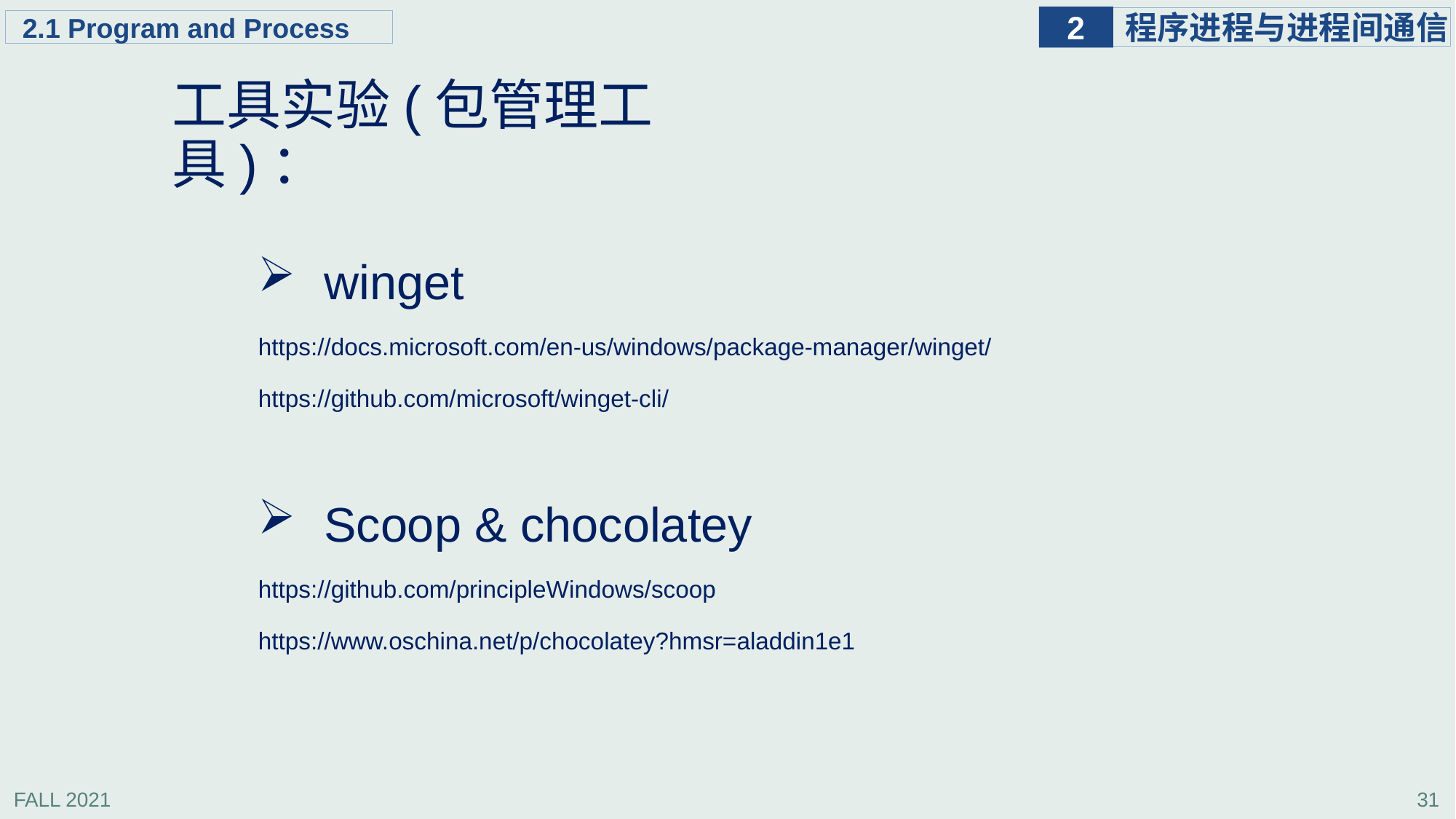

工具实验(包管理工具)：
  winget
https://docs.microsoft.com/en-us/windows/package-manager/winget/
https://github.com/microsoft/winget-cli/

  Scoop & chocolatey
https://github.com/principleWindows/scoop
https://www.oschina.net/p/chocolatey?hmsr=aladdin1e1